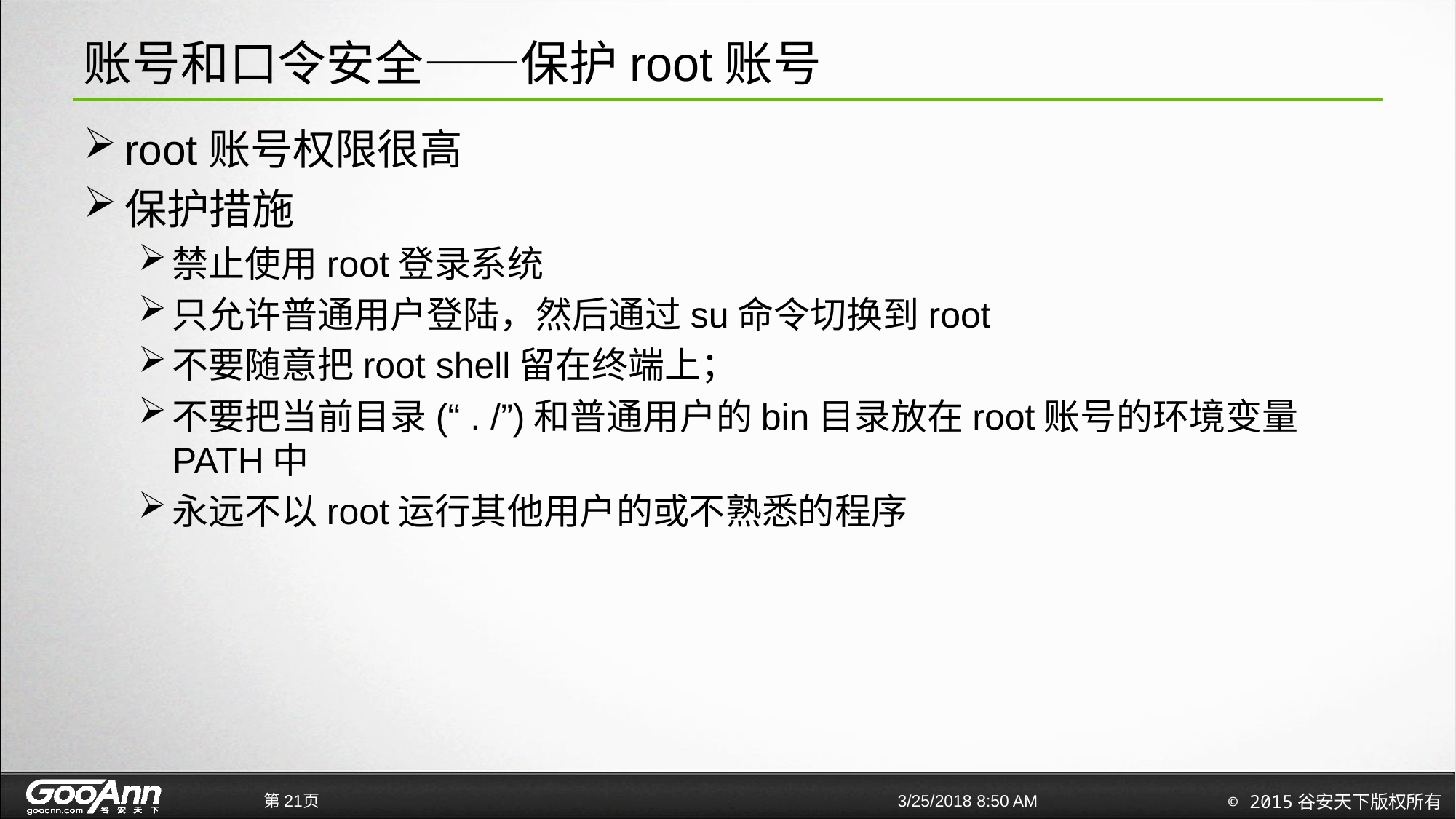

# 账号和口令安全——保护root账号
root账号权限很高
保护措施
禁止使用root登录系统
只允许普通用户登陆，然后通过su命令切换到root
不要随意把root shell留在终端上；
不要把当前目录(“ . /”)和普通用户的bin目录放在root账号的环境变量PATH中
永远不以root运行其他用户的或不熟悉的程序